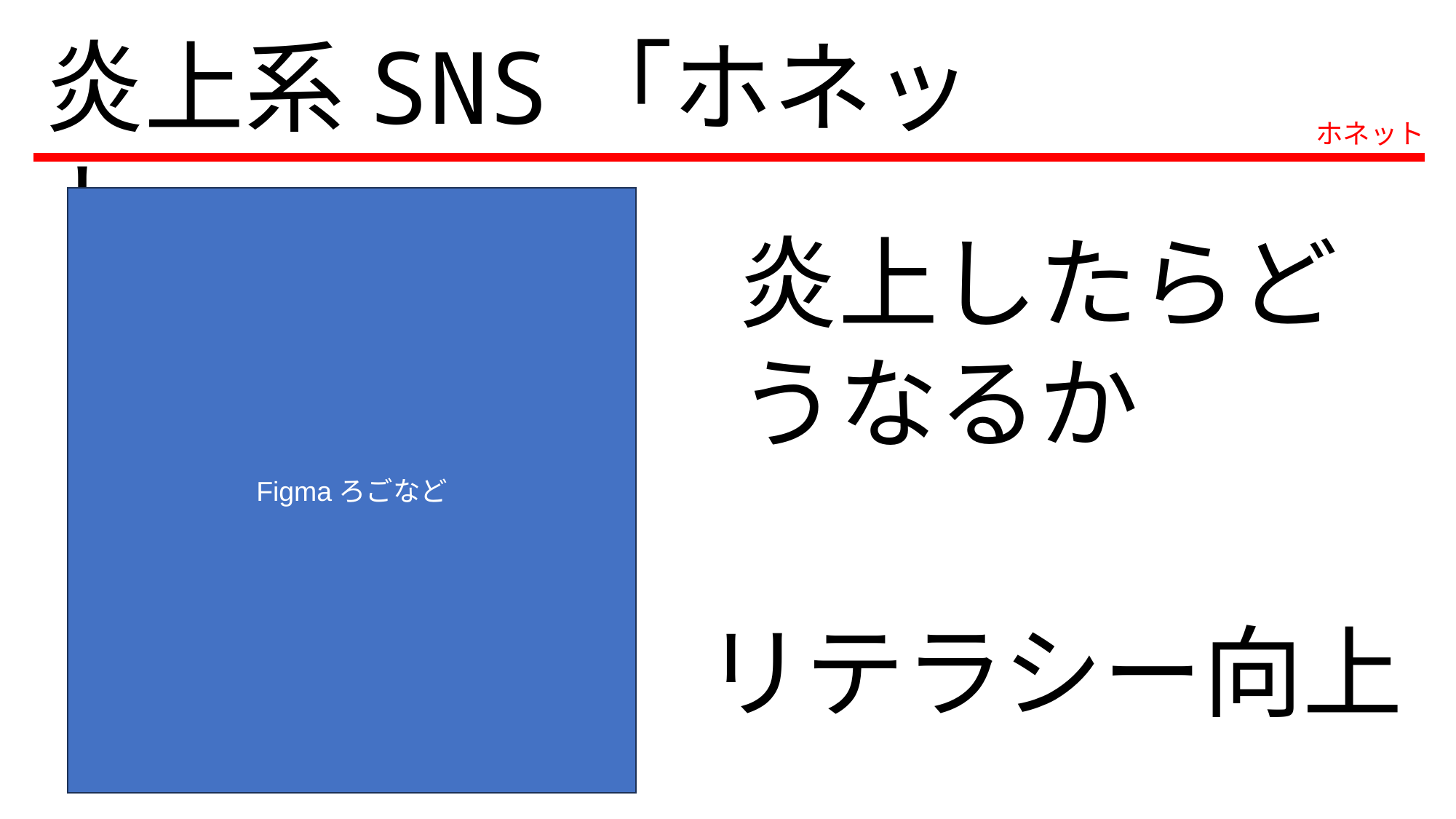

炎上系SNS「ホネット」
ホネット
Figmaろごなど
炎上したらどうなるか
リテラシー向上